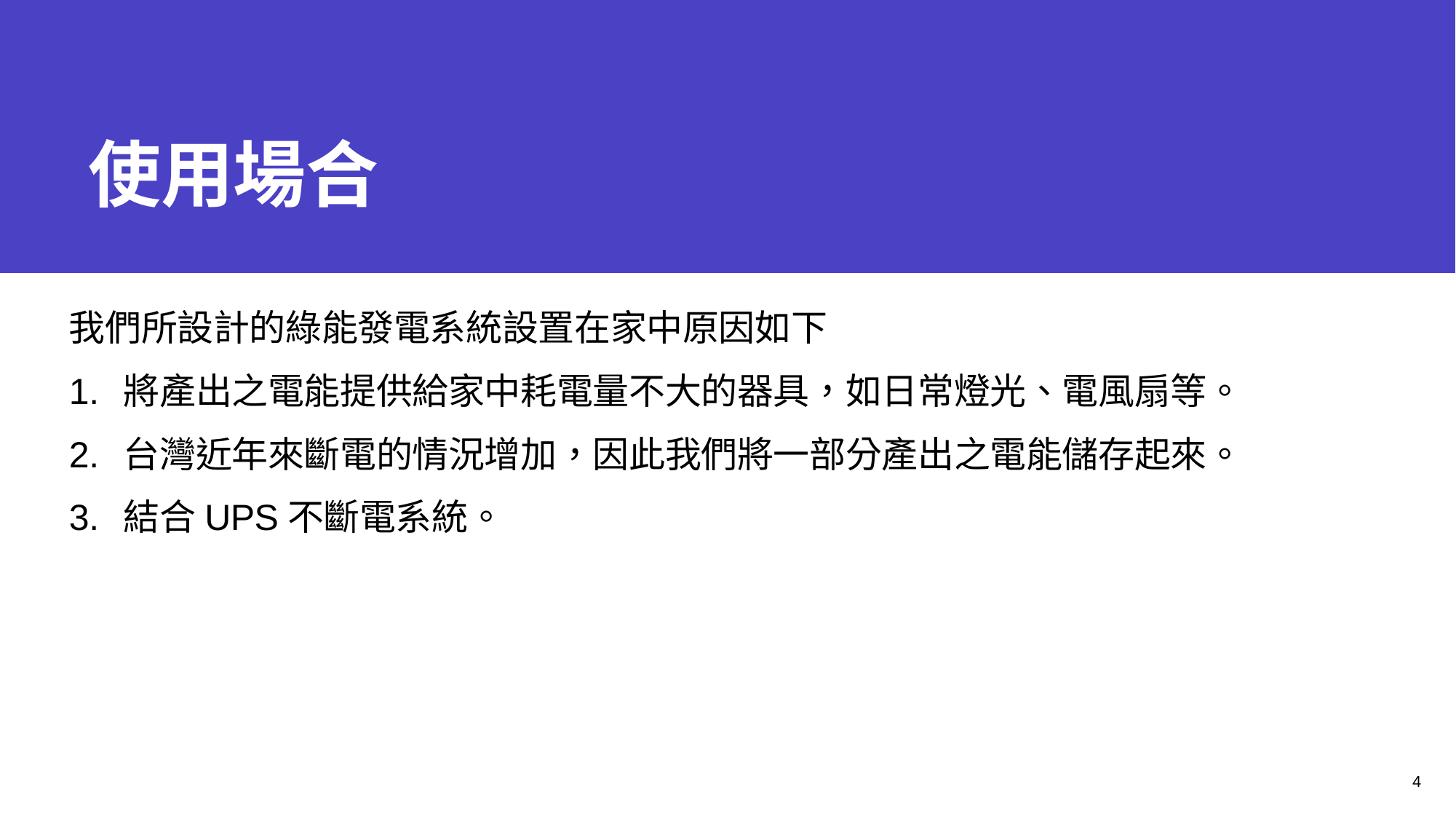

# 使用場合
我們所設計的綠能發電系統設置在家中原因如下
將產出之電能提供給家中耗電量不大的器具，如日常燈光、電風扇等。
台灣近年來斷電的情況增加，因此我們將一部分產出之電能儲存起來。
結合UPS不斷電系統。

簡報標題
4